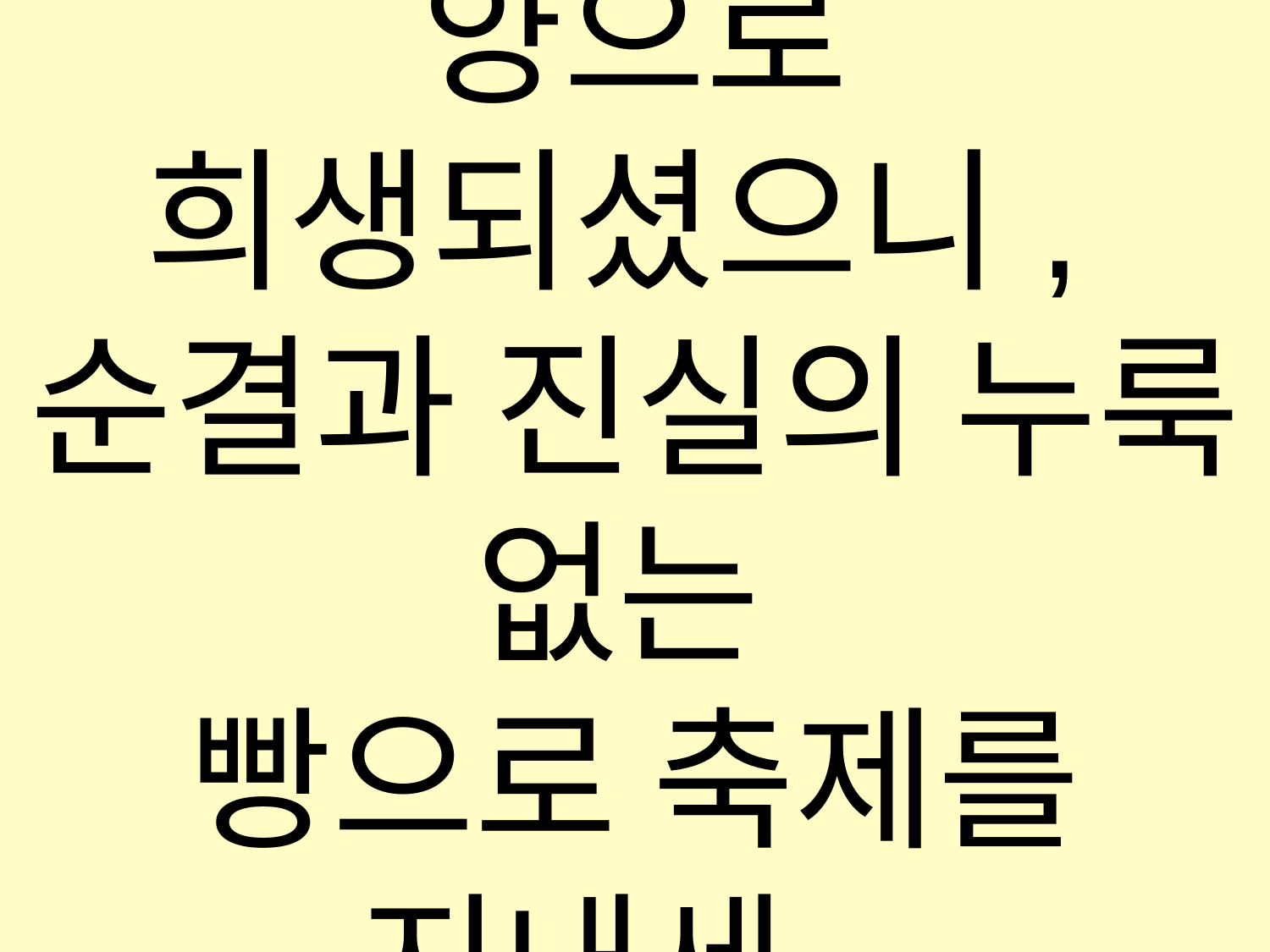

그리스도 우리의 파스카
양으로 희생되셨으니,
순결과 진실의 누룩 없는
빵으로 축제를 지내세.
알렐루야, 알렐루야.